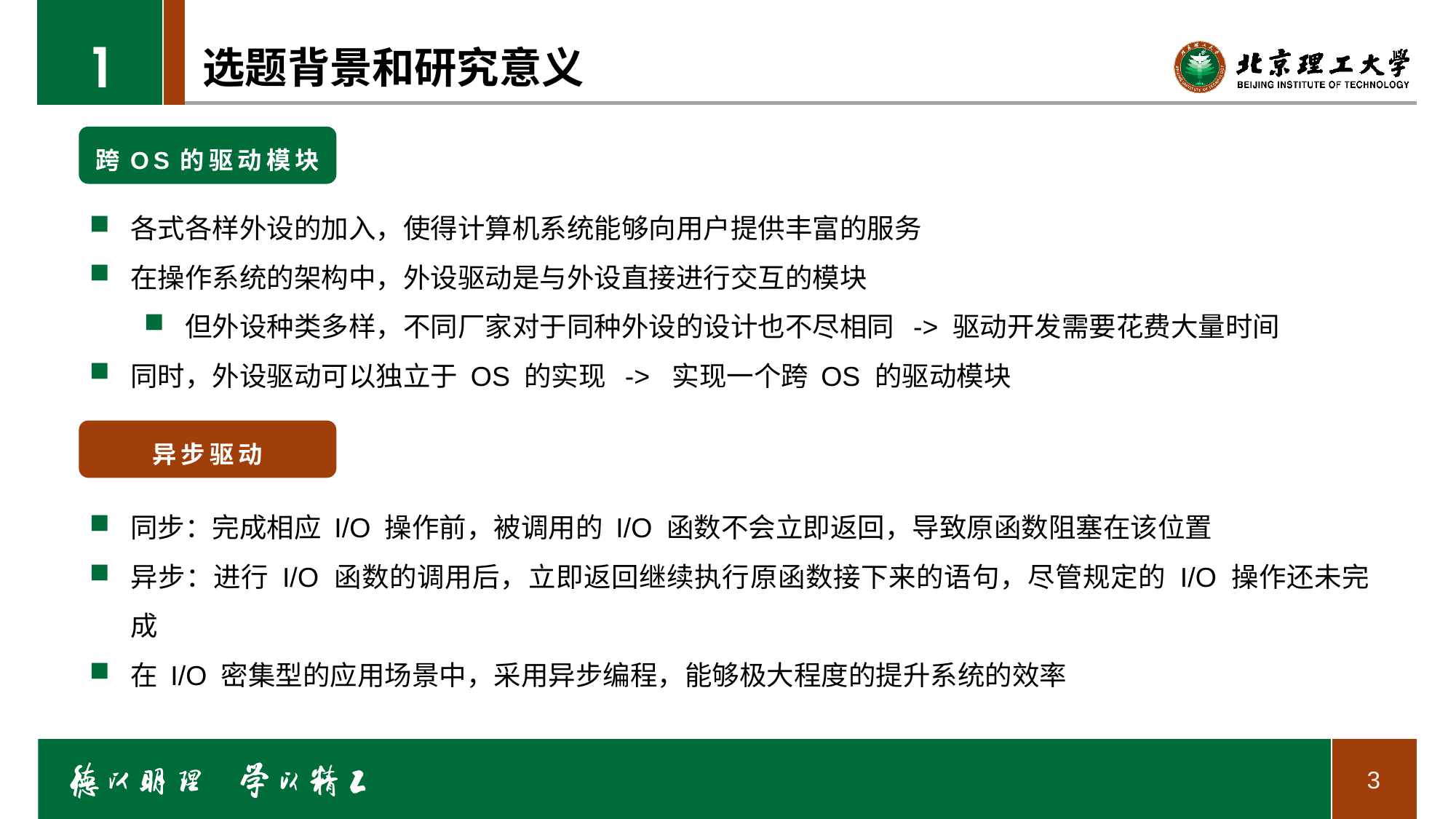

1
# 选题背景和研究意义
跨OS的驱动模块
各式各样外设的加入，使得计算机系统能够向用户提供丰富的服务
在操作系统的架构中，外设驱动是与外设直接进行交互的模块
但外设种类多样，不同厂家对于同种外设的设计也不尽相同  -> 驱动开发需要花费大量时间
同时，外设驱动可以独立于 OS 的实现  ->  实现一个跨 OS 的驱动模块
异步驱动
同步：完成相应 I/O 操作前，被调用的 I/O 函数不会立即返回，导致原函数阻塞在该位置
异步：进行 I/O 函数的调用后，立即返回继续执行原函数接下来的语句，尽管规定的 I/O 操作还未完成
在 I/O 密集型的应用场景中，采用异步编程，能够极大程度的提升系统的效率